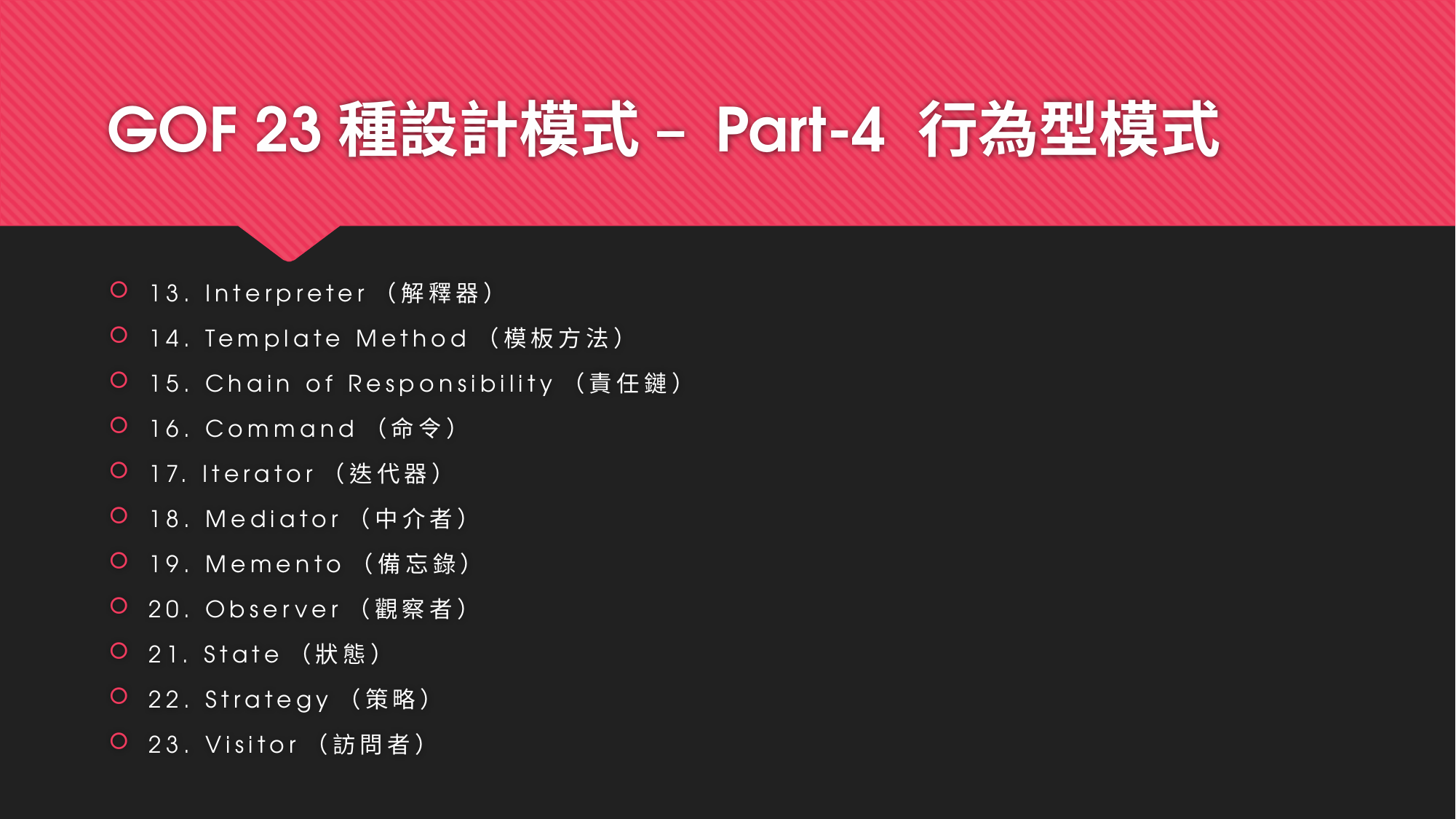

# GOF 23種設計模式 – Part-4 行為型模式
13. Interpreter（解釋器）
14. Template Method（模板方法）
15. Chain of Responsibility（責任鏈）
16. Command（命令）
17. Iterator（迭代器）
18. Mediator（中介者）
19. Memento（備忘錄）
20. Observer（觀察者）
21. State（狀態）
22. Strategy（策略）
23. Visitor（訪問者）